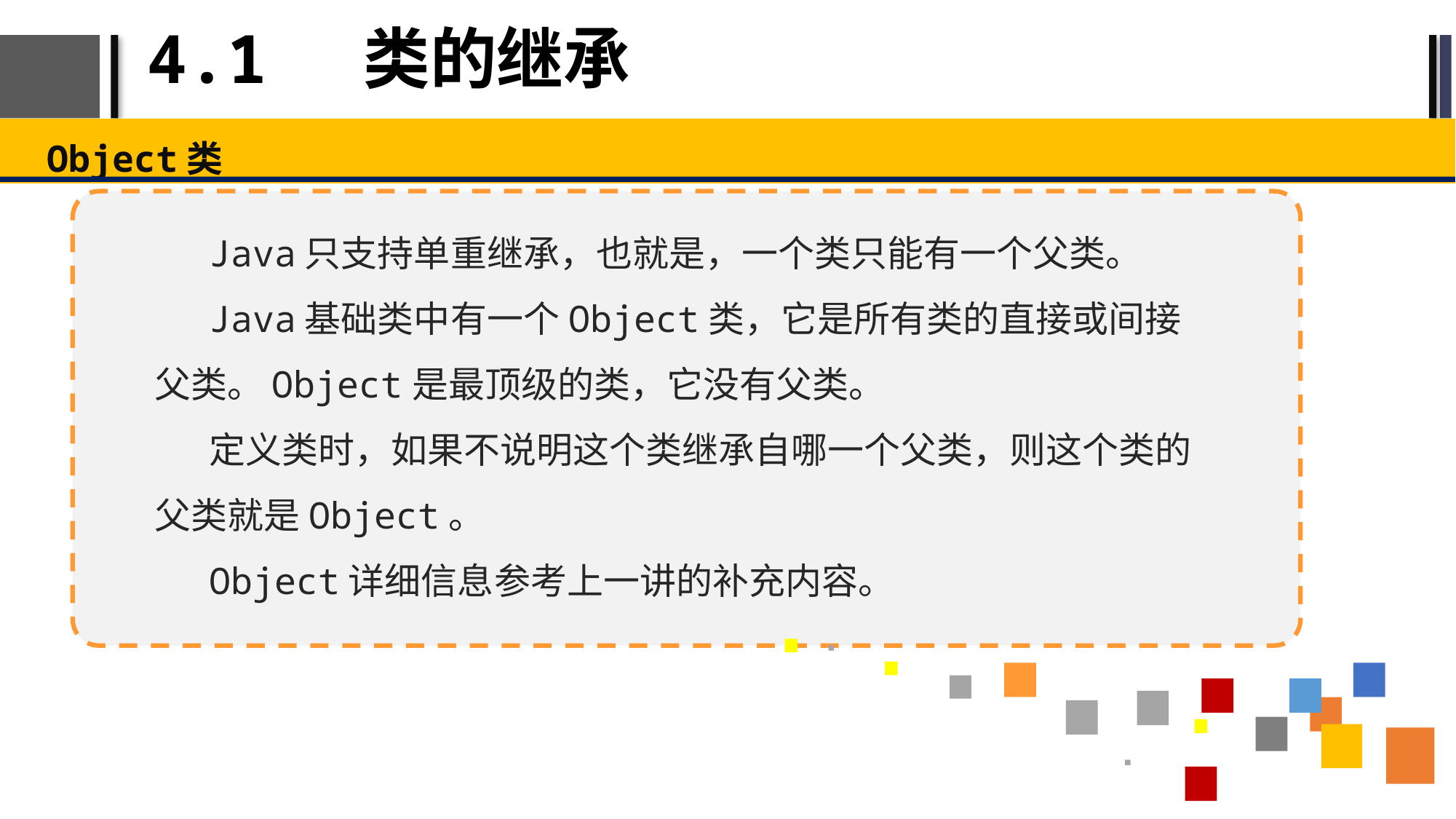

# 4.1  类的继承

Object类

Java只支持单重继承，也就是，一个类只能有一个父类。
Java基础类中有一个Object类，它是所有类的直接或间接父类。Object是最顶级的类，它没有父类。
定义类时，如果不说明这个类继承自哪一个父类，则这个类的父类就是Object。
Object详细信息参考上一讲的补充内容。